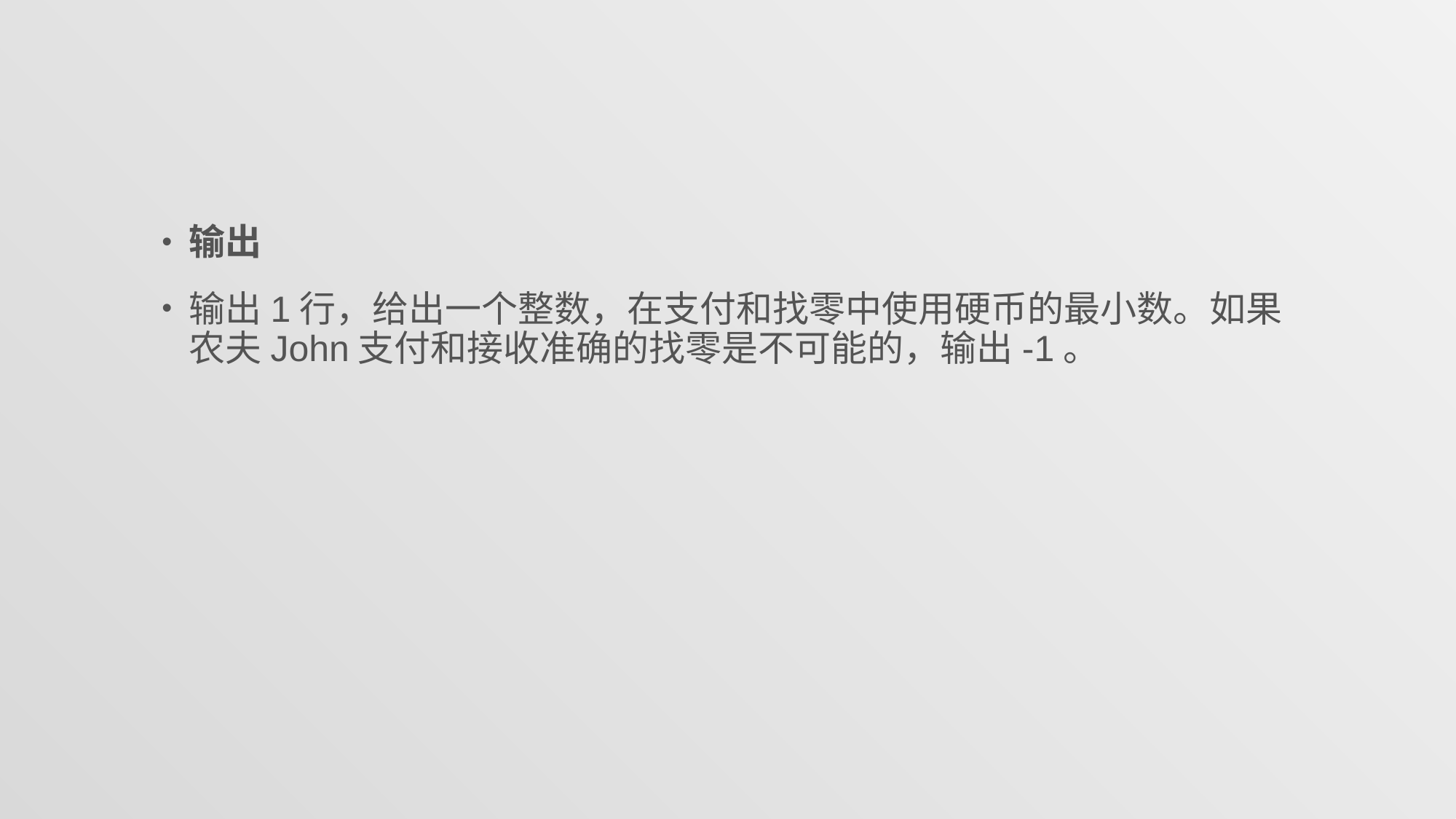

#
输出
输出1行，给出一个整数，在支付和找零中使用硬币的最小数。如果农夫John支付和接收准确的找零是不可能的，输出-1。